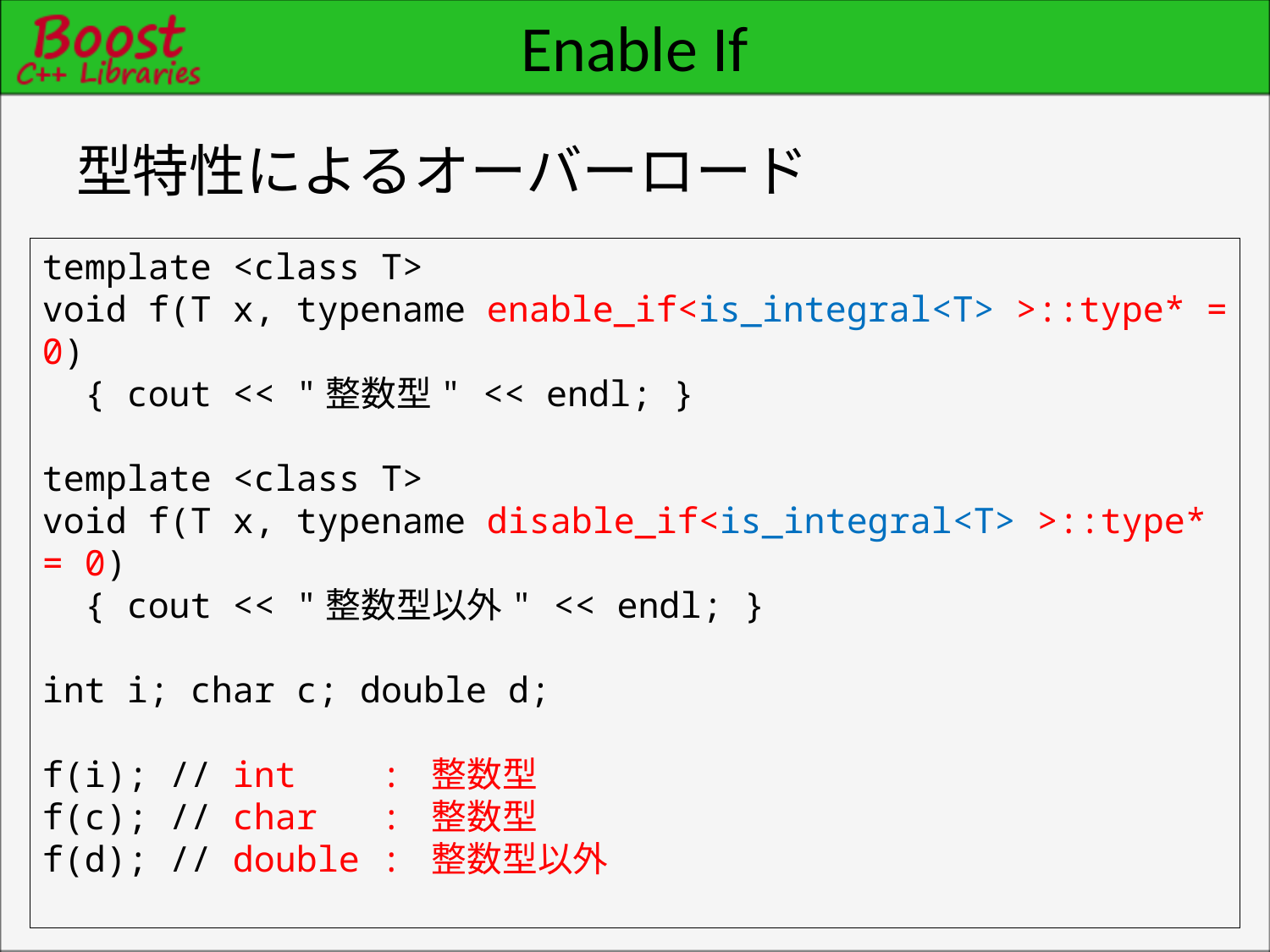

# Enable If
型特性によるオーバーロード
template <class T>
void f(T x, typename enable_if<is_integral<T> >::type* = 0)
  { cout << "整数型" << endl; }

template <class T>
void f(T x, typename disable_if<is_integral<T> >::type* = 0)
  { cout << "整数型以外" << endl; }

int i; char c; double d;

f(i); // int    : 整数型
f(c); // char   : 整数型
f(d); // double : 整数型以外